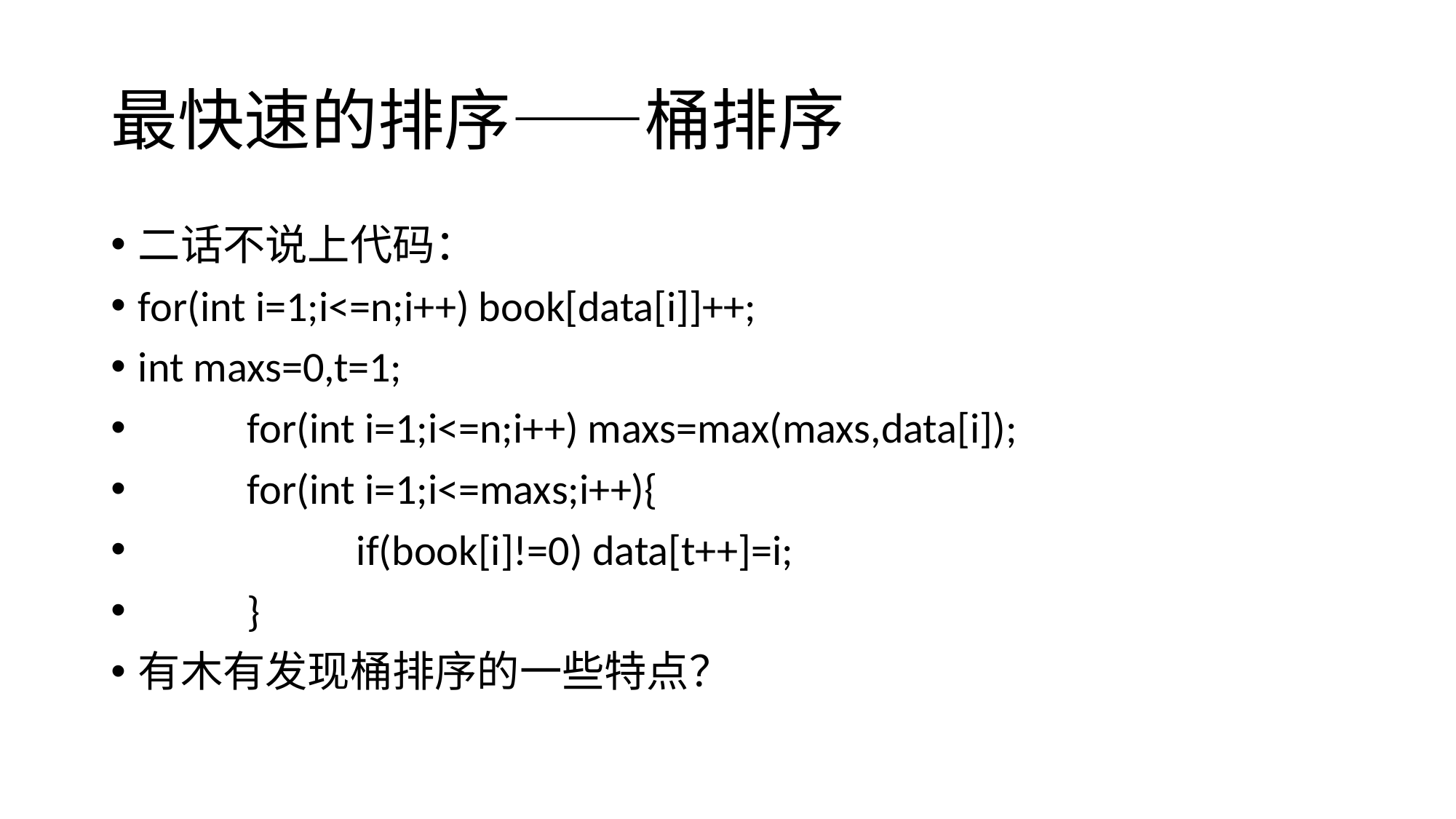

# 最快速的排序——桶排序
二话不说上代码：
for(int i=1;i<=n;i++) book[data[i]]++;
int maxs=0,t=1;
	for(int i=1;i<=n;i++) maxs=max(maxs,data[i]);
	for(int i=1;i<=maxs;i++){
		if(book[i]!=0) data[t++]=i;
	}
有木有发现桶排序的一些特点？